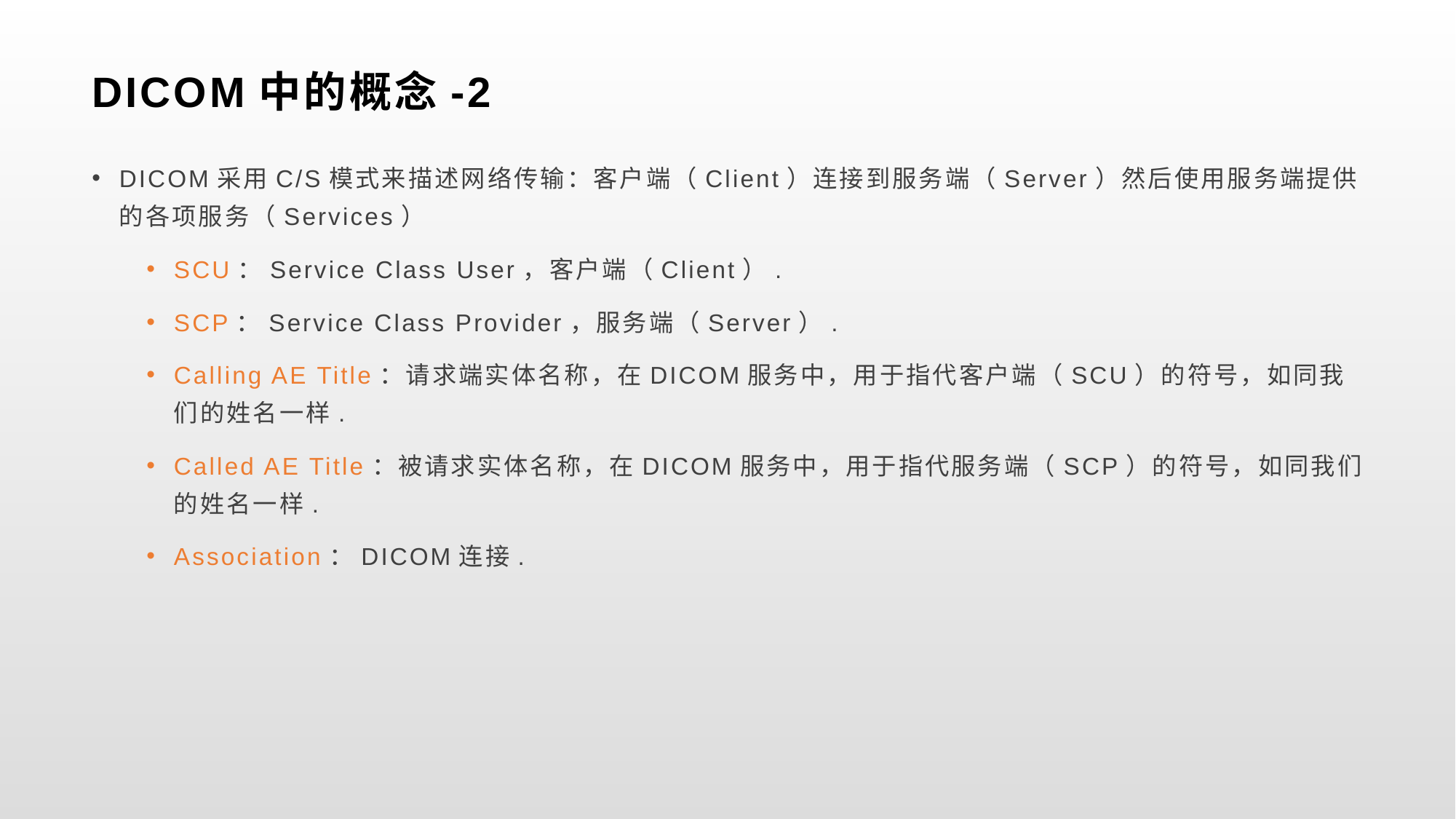

# DICOM中的概念-2
DICOM采用C/S模式来描述网络传输：客户端（Client）连接到服务端（Server）然后使用服务端提供的各项服务（Services）
SCU：Service Class User，客户端（Client）.
SCP：Service Class Provider，服务端（Server）.
Calling AE Title：请求端实体名称，在DICOM服务中，用于指代客户端（SCU）的符号，如同我们的姓名一样.
Called AE Title：被请求实体名称，在DICOM服务中，用于指代服务端（SCP）的符号，如同我们的姓名一样.
Association：DICOM连接.